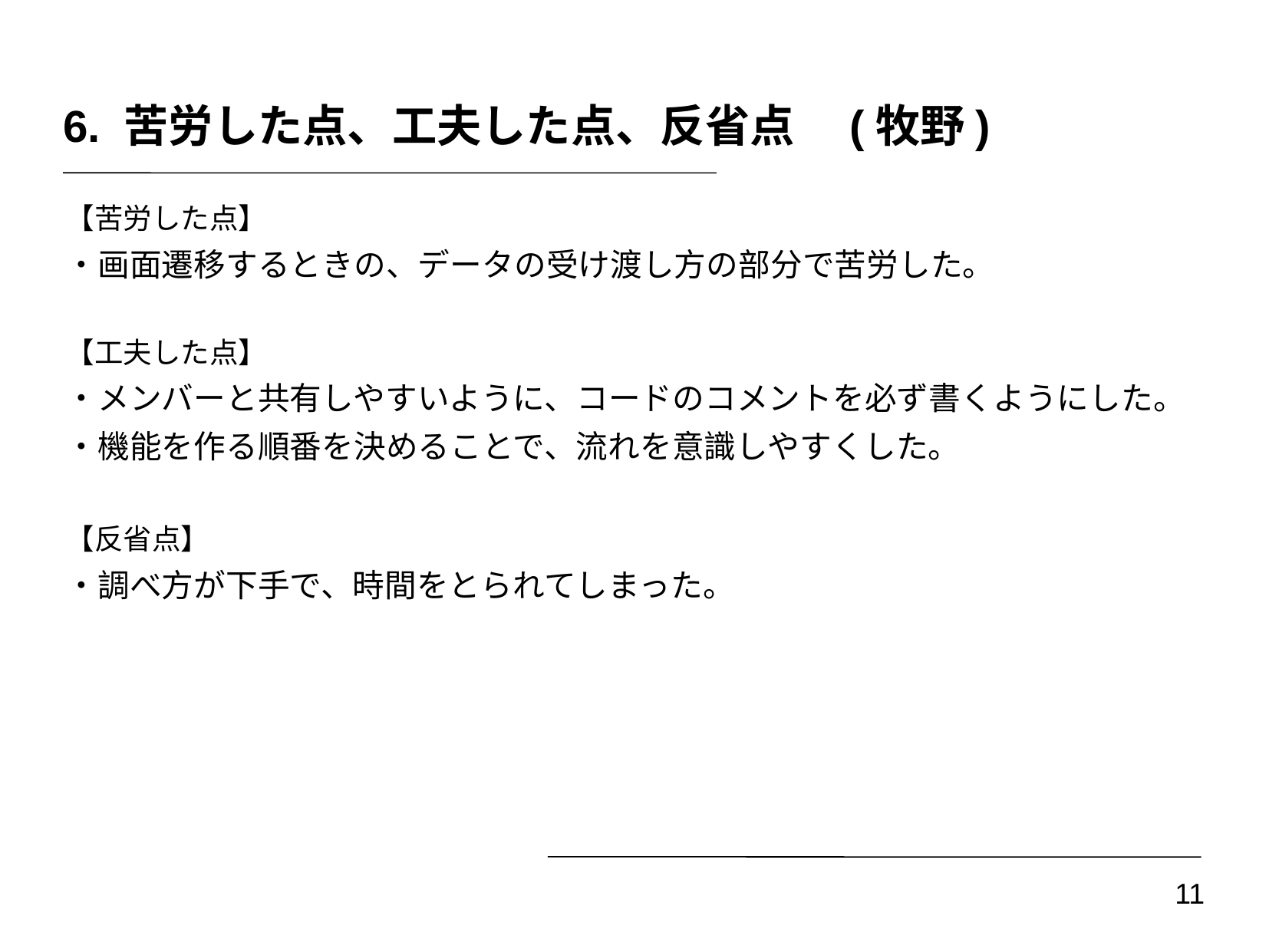

6. 苦労した点、工夫した点、反省点　(牧野)
【苦労した点】
・画面遷移するときの、データの受け渡し方の部分で苦労した。

【工夫した点】
・メンバーと共有しやすいように、コードのコメントを必ず書くようにした。
・機能を作る順番を決めることで、流れを意識しやすくした。

【反省点】
・調べ方が下手で、時間をとられてしまった。
11